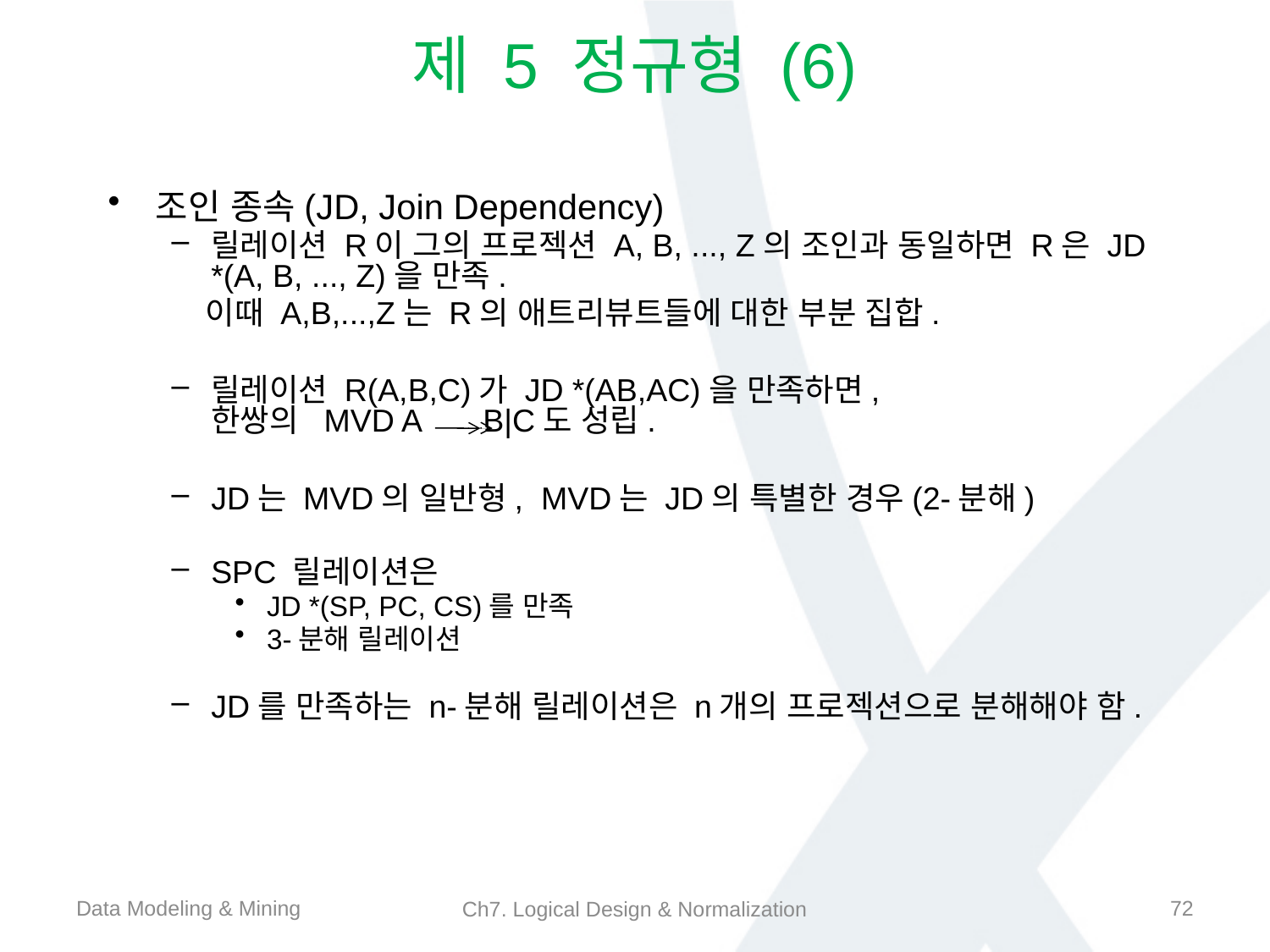

# 제 5 정규형 (6)
조인 종속(JD, Join Dependency)
릴레이션 R이 그의 프로젝션 A, B, ..., Z의 조인과 동일하면 R은 JD *(A, B, ..., Z)을 만족.
   이때 A,B,...,Z는 R의 애트리뷰트들에 대한 부분 집합.

릴레이션 R(A,B,C)가 JD *(AB,AC)을 만족하면,
한쌍의  MVD A       B|C도 성립.

JD는 MVD의 일반형,  MVD는 JD의 특별한 경우(2-분해)

SPC 릴레이션은
JD *(SP, PC, CS)를 만족
3-분해 릴레이션

JD를 만족하는 n-분해 릴레이션은 n개의 프로젝션으로 분해해야 함.

Data Modeling & Mining
72
Ch7. Logical Design & Normalization